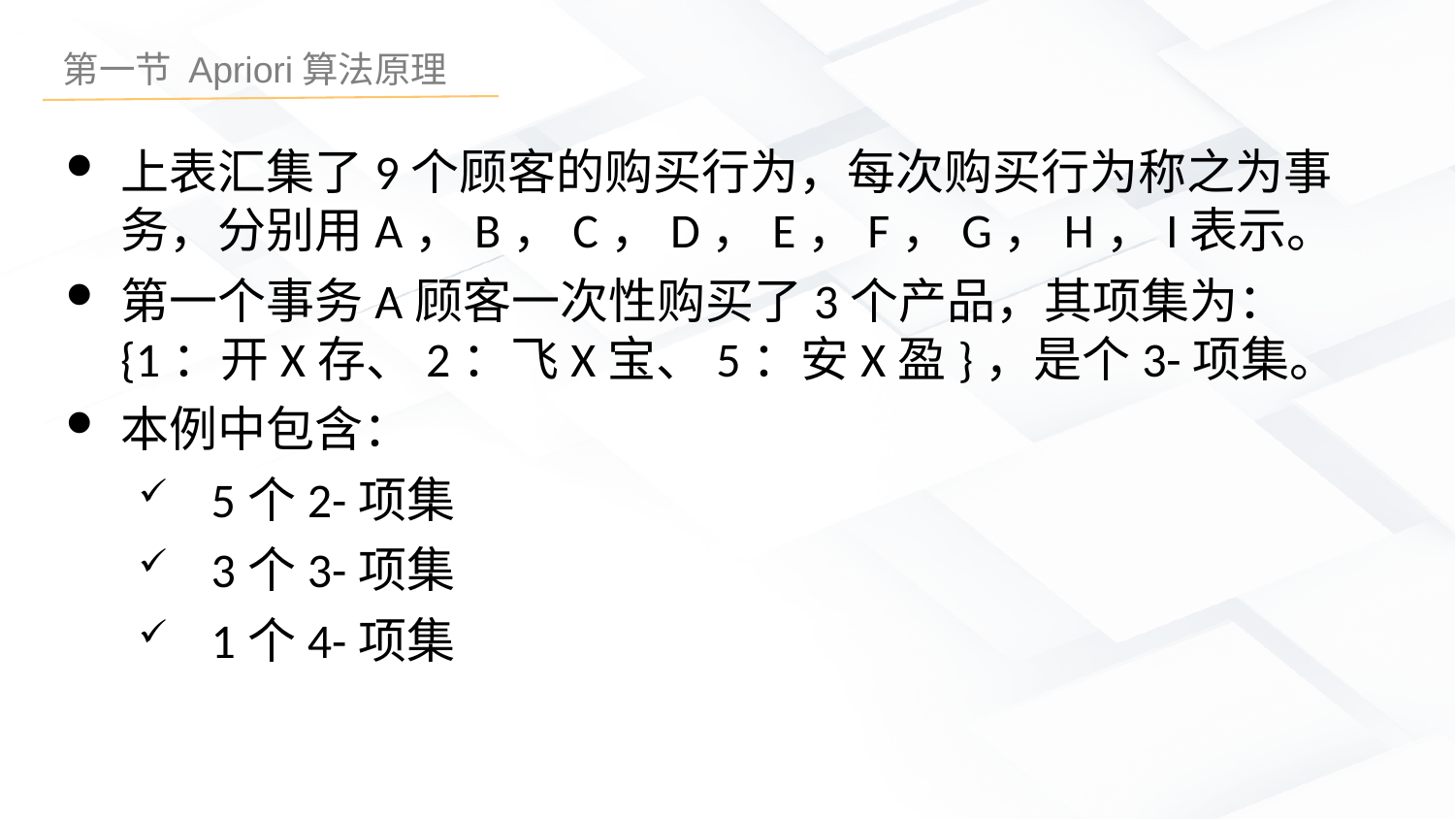

上表汇集了9个顾客的购买行为，每次购买行为称之为事务，分别用A，B，C，D，E，F，G，H，I表示。
第一个事务A顾客一次性购买了3个产品，其项集为：{1：开X存、2：飞X宝、5：安X盈}，是个3-项集。
本例中包含：
5个2-项集
3个3-项集
1个4-项集